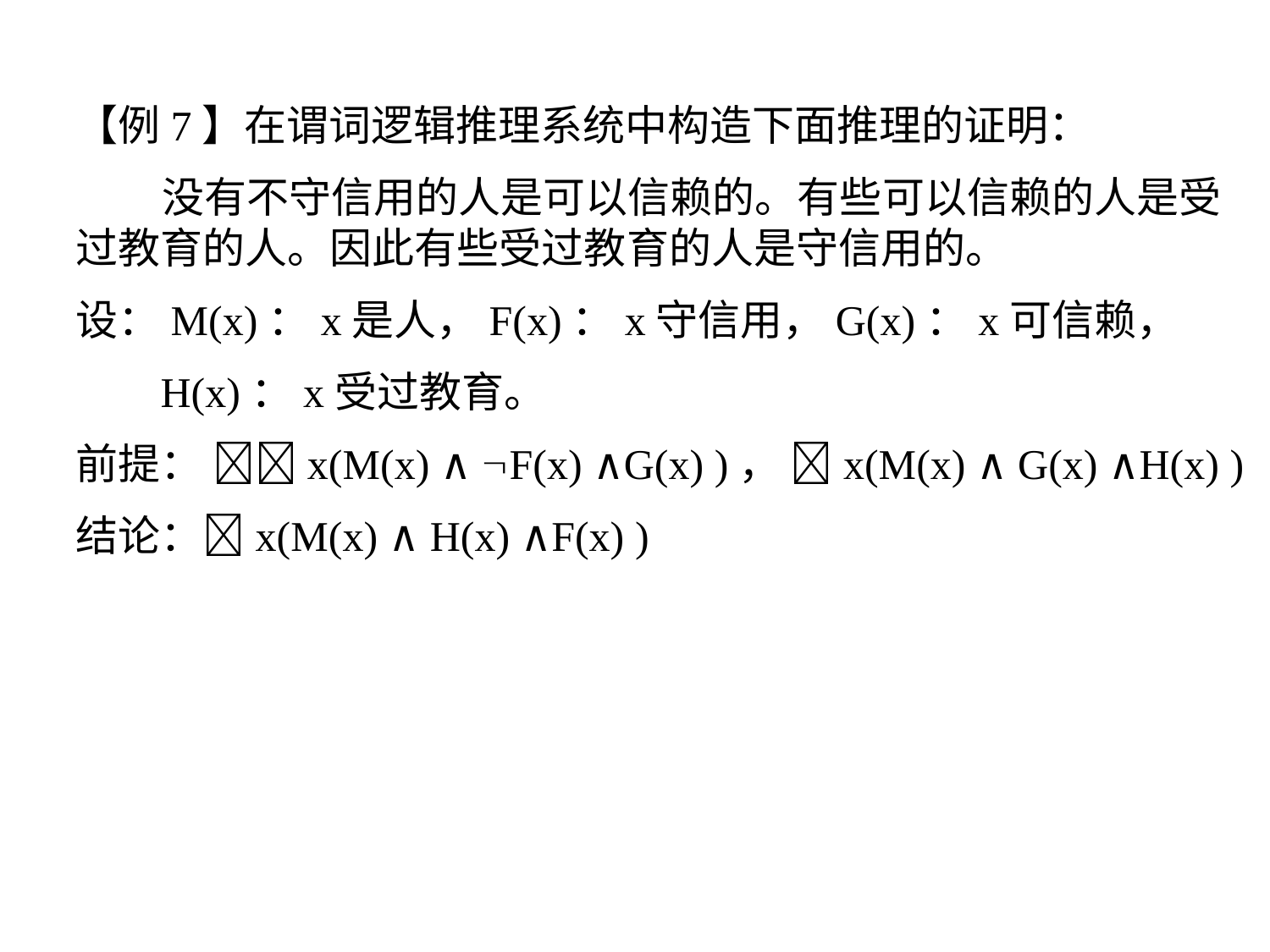

【例7】在谓词逻辑推理系统中构造下面推理的证明：
        没有不守信用的人是可以信赖的。有些可以信赖的人是受过教育的人。因此有些受过教育的人是守信用的。
设：M(x)：x是人，F(x)：x守信用，G(x)：x可信赖，
        H(x)：x受过教育。
前提： ¬∃x(M(x) ∧ ¬F(x) ∧G(x) )， ∃x(M(x) ∧ G(x) ∧H(x) )
结论：∃x(M(x) ∧ H(x) ∧F(x) )